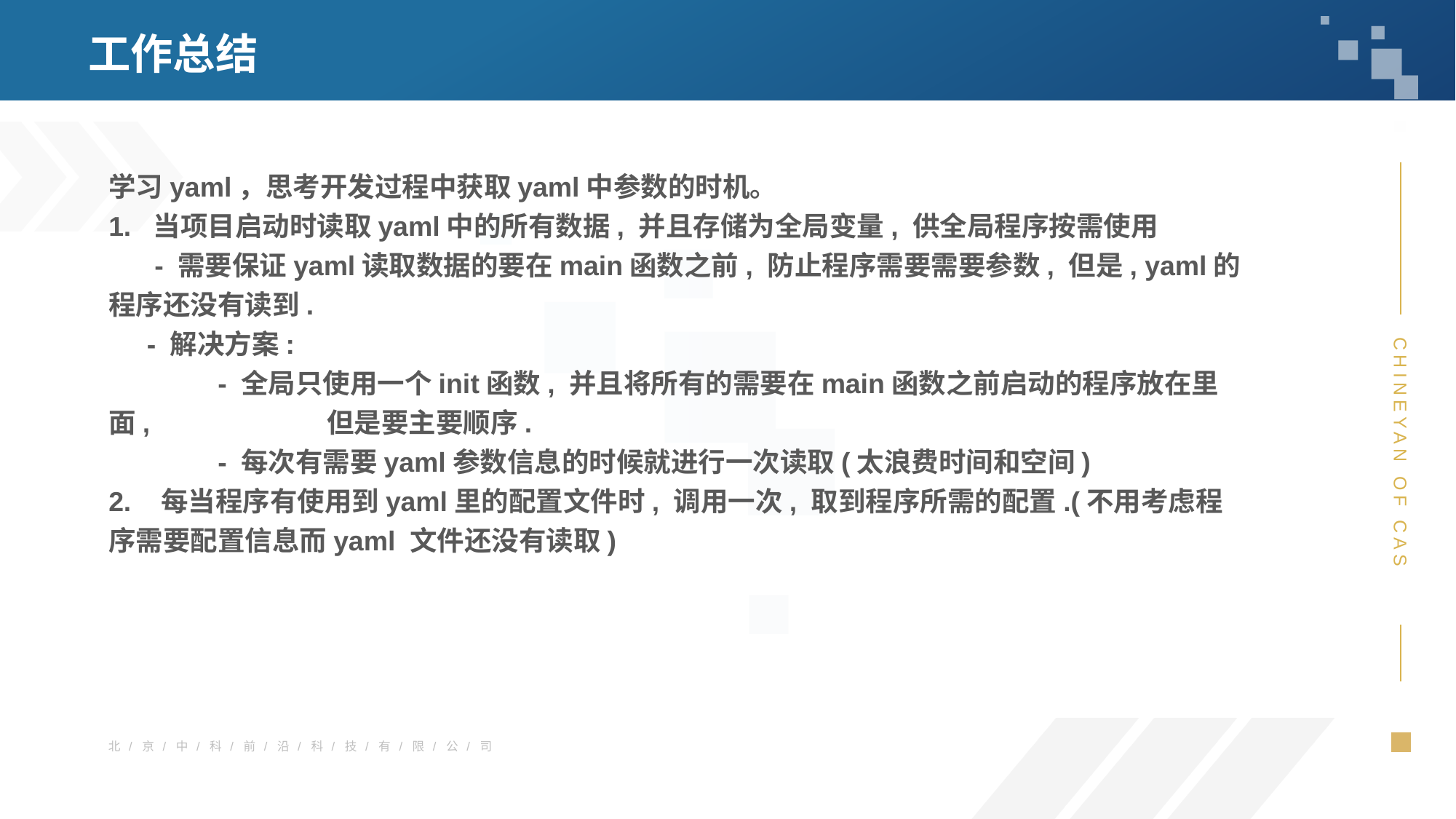

工作总结
学习yaml，思考开发过程中获取yaml中参数的时机。
1.  当项目启动时读取yaml中的所有数据, 并且存储为全局变量, 供全局程序按需使用
      - 需要保证yaml读取数据的要在main函数之前, 防止程序需要需要参数, 但是, yaml的程序还没有读到.
     - 解决方案:
	- 全局只使用一个init函数, 并且将所有的需要在main函数之前启动的程序放在里面,             	但是要主要顺序.
	- 每次有需要yaml参数信息的时候就进行一次读取(太浪费时间和空间)
2.   每当程序有使用到yaml里的配置文件时, 调用一次, 取到程序所需的配置.(不用考虑程序需要配置信息而yaml 文件还没有读取)